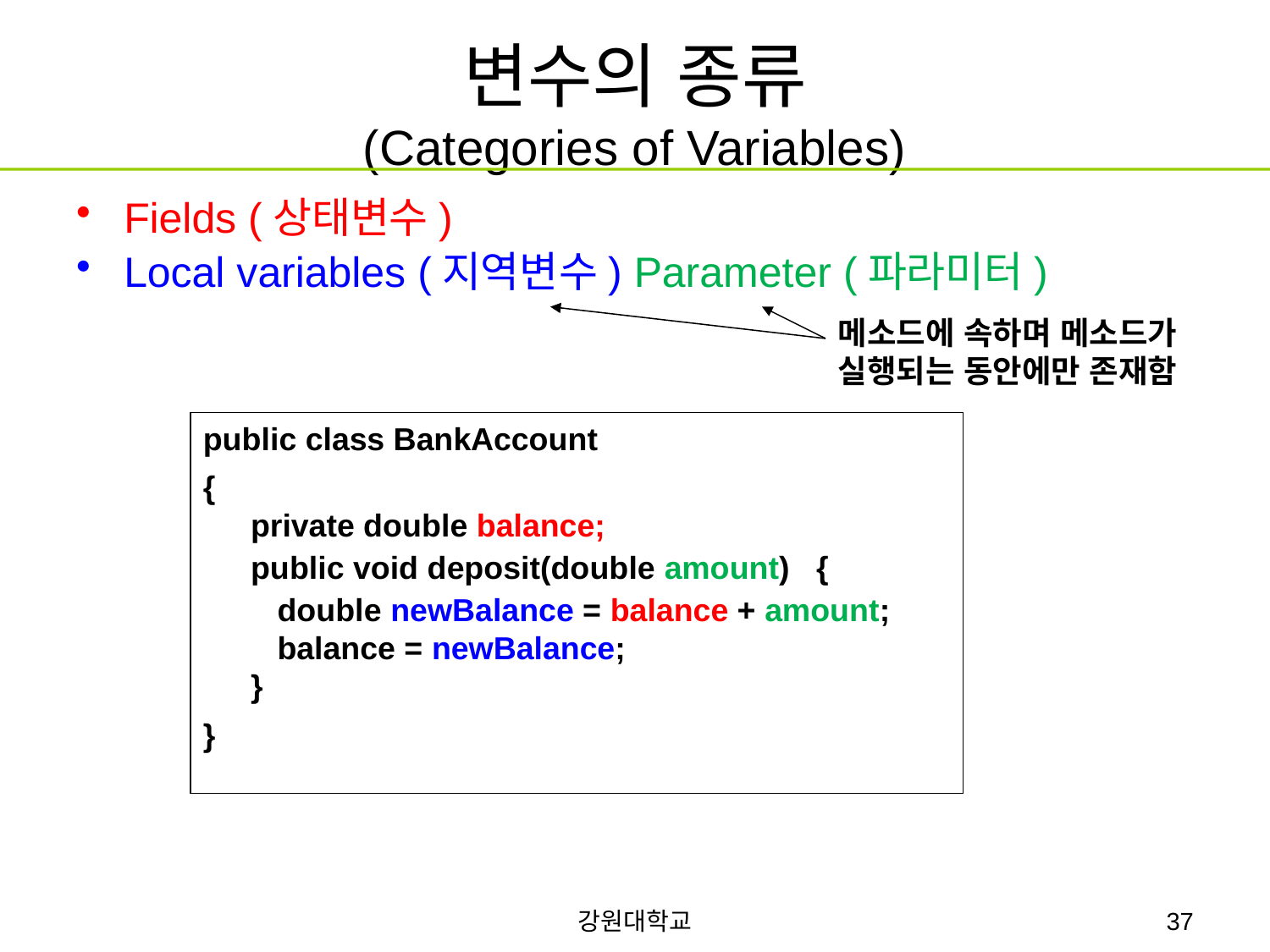

# 변수의 종류 (Categories of Variables)

Fields (상태변수)
Local variables (지역변수) Parameter (파라미터)

메소드에 속하며 메소드가 실행되는 동안에만 존재함
public class BankAccount
{ 
private double balance;
	public void deposit(double amount)   {
	   double newBalance = balance + amount;
   balance = newBalance;
}
}

강원대학교
37